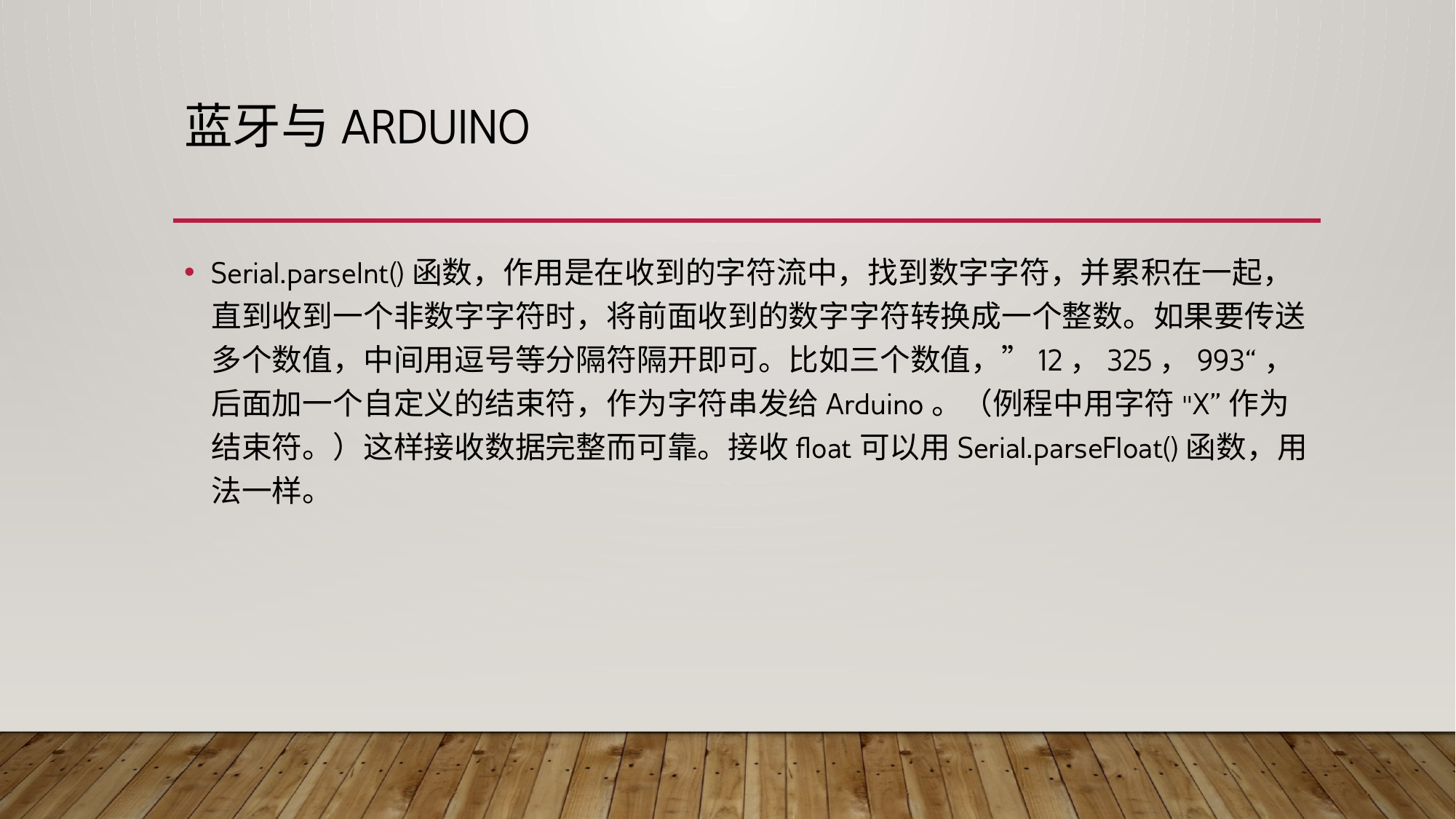

# 蓝牙与arduino
Serial.parseInt()函数，作用是在收到的字符流中，找到数字字符，并累积在一起，直到收到一个非数字字符时，将前面收到的数字字符转换成一个整数。如果要传送多个数值，中间用逗号等分隔符隔开即可。比如三个数值，”12，325，993“，后面加一个自定义的结束符，作为字符串发给Arduino。（例程中用字符"X”作为结束符。）这样接收数据完整而可靠。接收float可以用Serial.parseFloat()函数，用法一样。